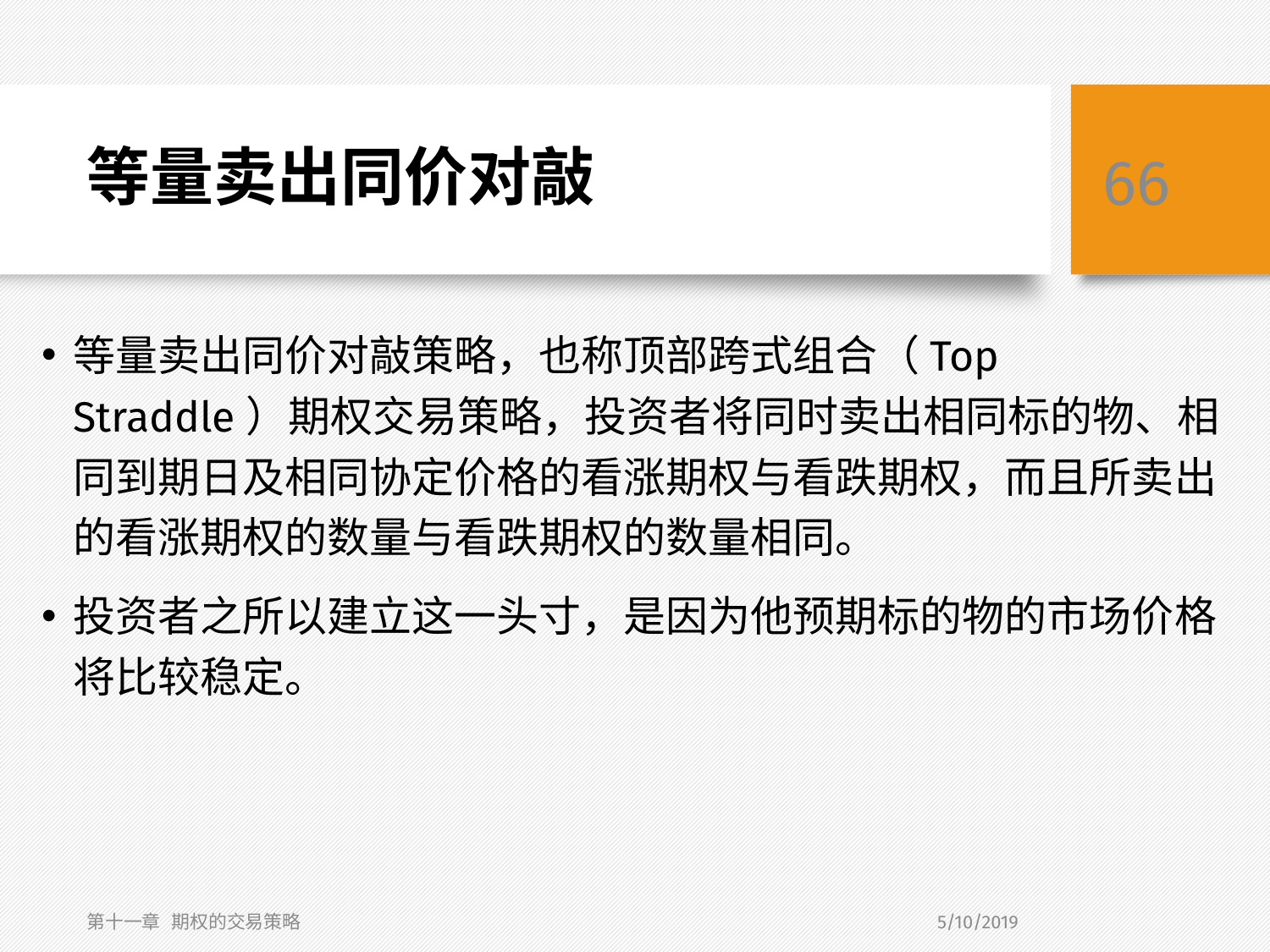

# 等量卖出同价对敲
66
等量卖出同价对敲策略，也称顶部跨式组合（Top Straddle）期权交易策略，投资者将同时卖出相同标的物、相同到期日及相同协定价格的看涨期权与看跌期权，而且所卖出的看涨期权的数量与看跌期权的数量相同。
投资者之所以建立这一头寸，是因为他预期标的物的市场价格将比较稳定。
5/10/2019
第十一章  期权的交易策略